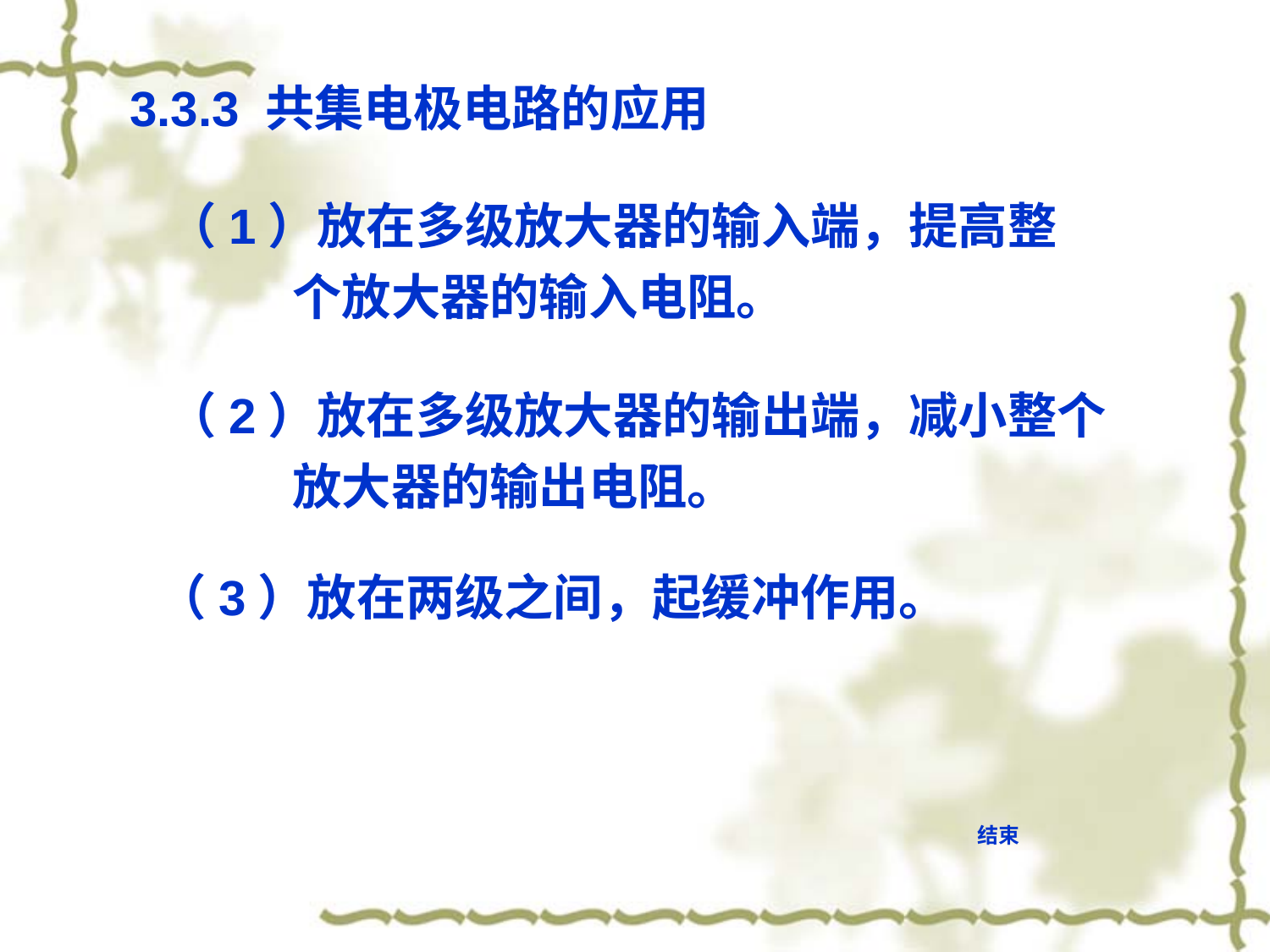

3.3.3 共集电极电路的应用
（1）放在多级放大器的输入端，提高整个放大器的输入电阻。
（2）放在多级放大器的输出端，减小整个放大器的输出电阻。
（3）放在两级之间，起缓冲作用。
结束
106